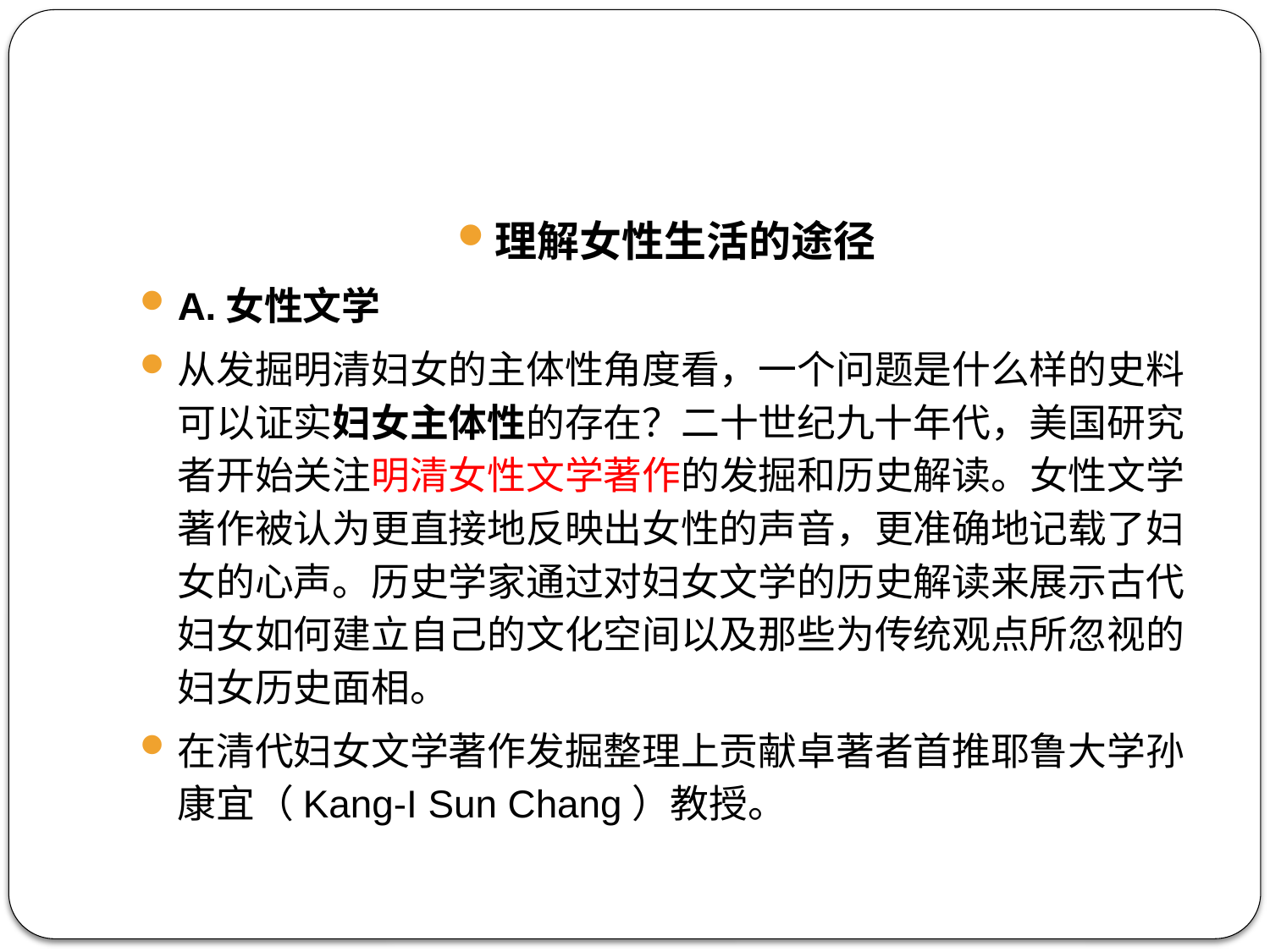

#
理解女性生活的途径
A.女性文学
从发掘明清妇女的主体性角度看，一个问题是什么样的史料可以证实妇女主体性的存在？二十世纪九十年代，美国研究者开始关注明清女性文学著作的发掘和历史解读。女性文学著作被认为更直接地反映出女性的声音，更准确地记载了妇女的心声。历史学家通过对妇女文学的历史解读来展示古代妇女如何建立自己的文化空间以及那些为传统观点所忽视的妇女历史面相。
在清代妇女文学著作发掘整理上贡献卓著者首推耶鲁大学孙康宜（Kang-I Sun Chang）教授。